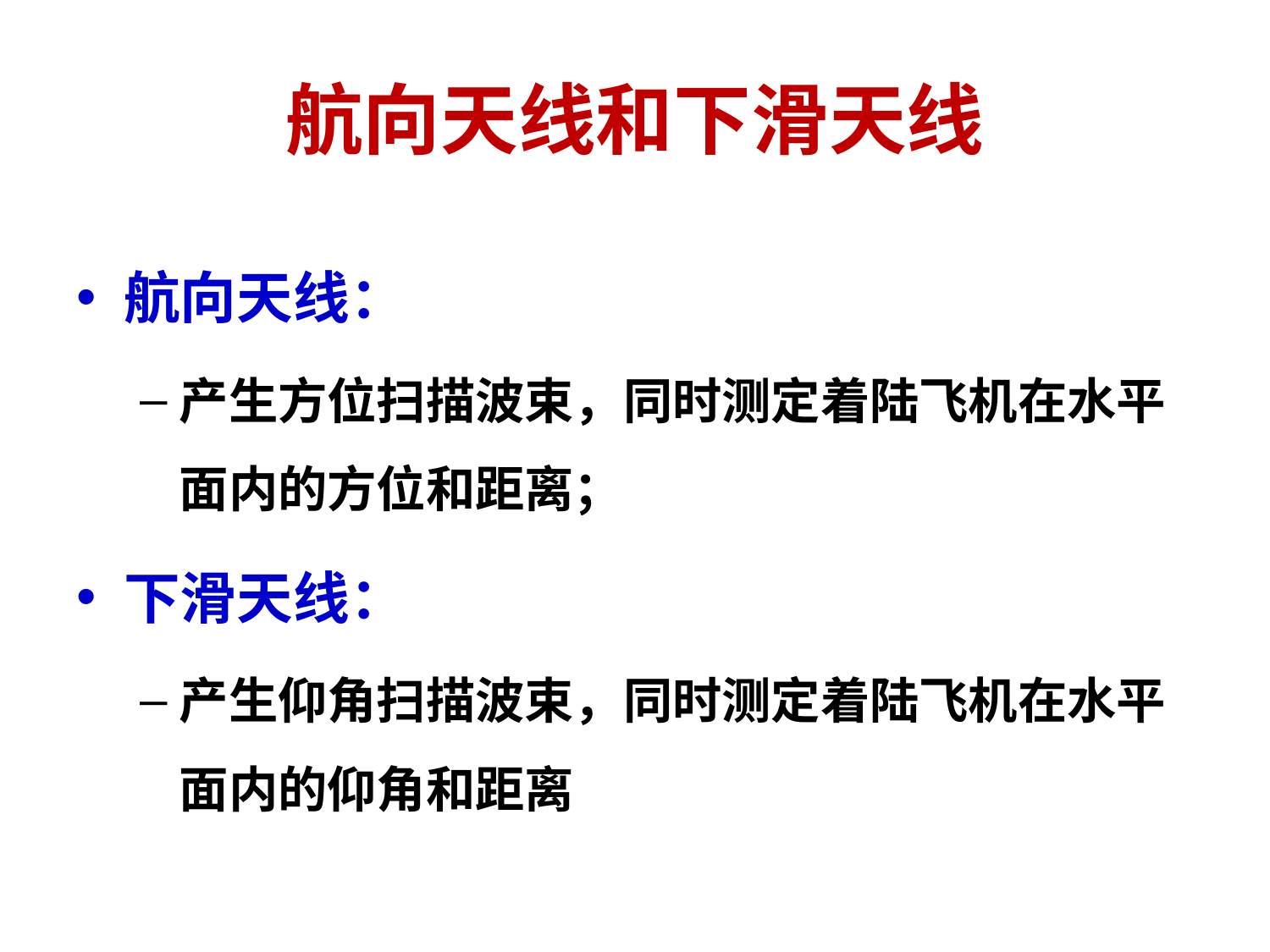

# 航向天线和下滑天线
航向天线：
产生方位扫描波束，同时测定着陆飞机在水平面内的方位和距离；
下滑天线：
产生仰角扫描波束，同时测定着陆飞机在水平面内的仰角和距离